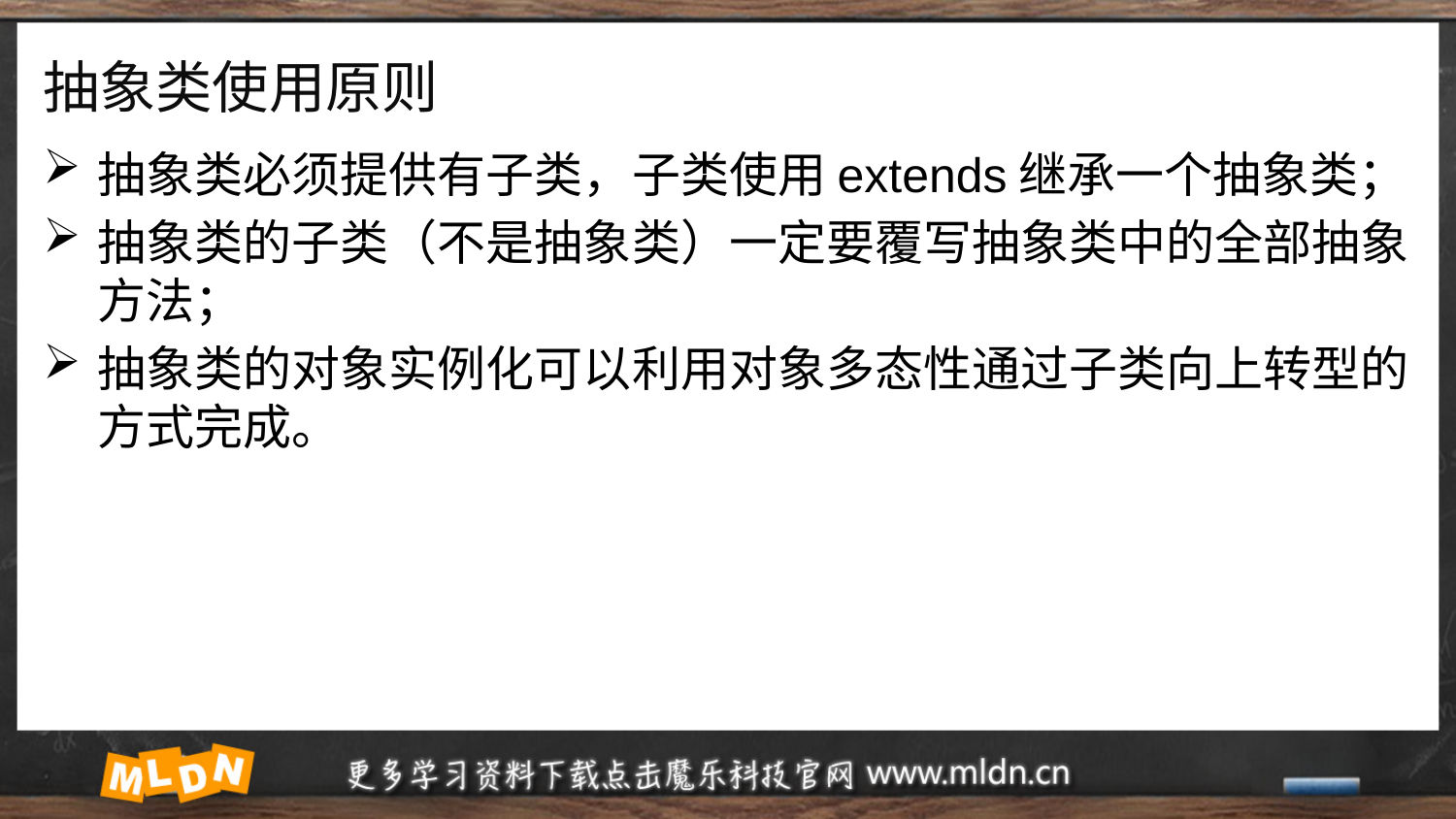

# 抽象类使用原则
抽象类必须提供有子类，子类使用extends继承一个抽象类；
抽象类的子类（不是抽象类）一定要覆写抽象类中的全部抽象方法；
抽象类的对象实例化可以利用对象多态性通过子类向上转型的方式完成。